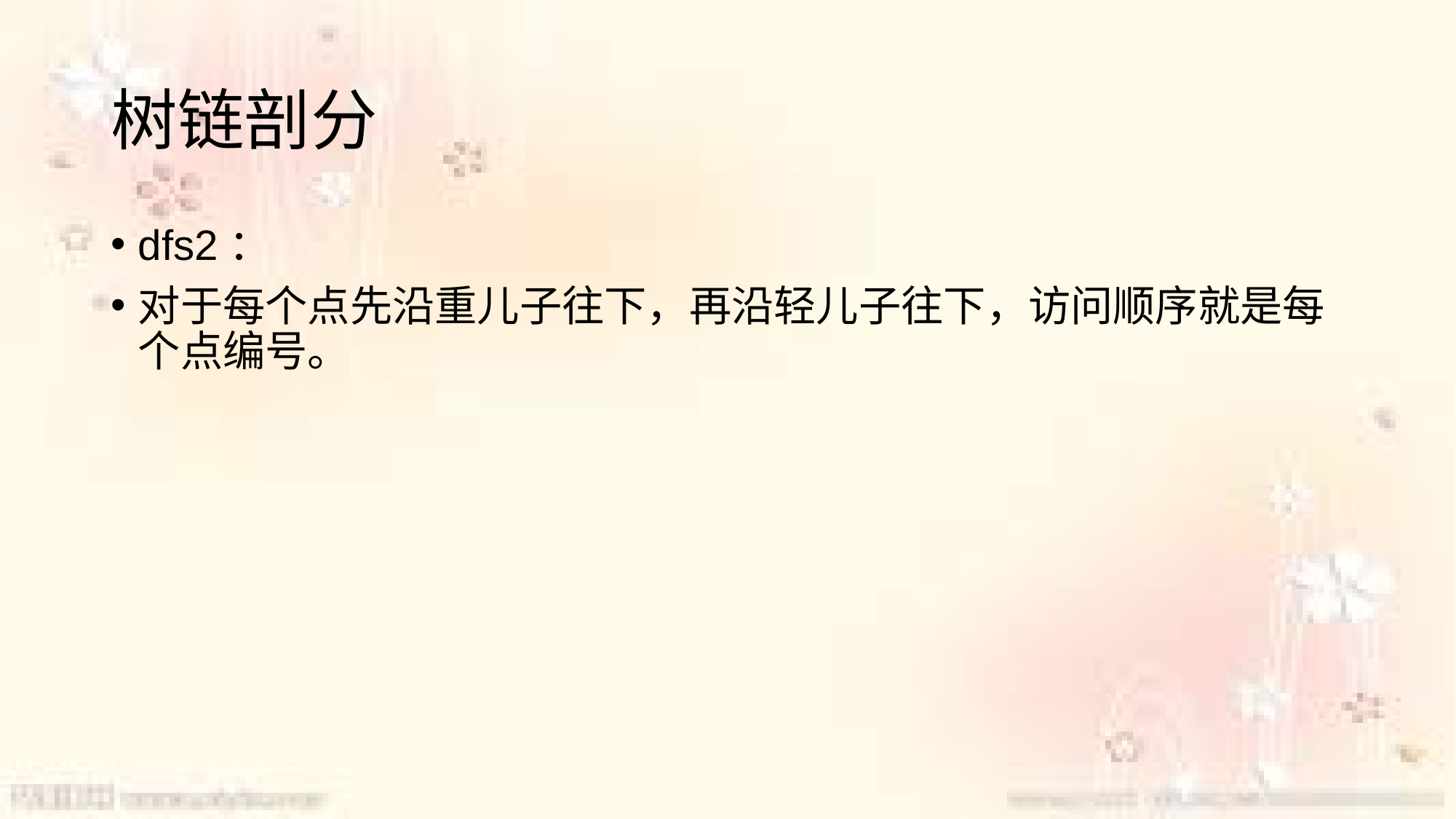

# 树链剖分
dfs2：
对于每个点先沿重儿子往下，再沿轻儿子往下，访问顺序就是每个点编号。